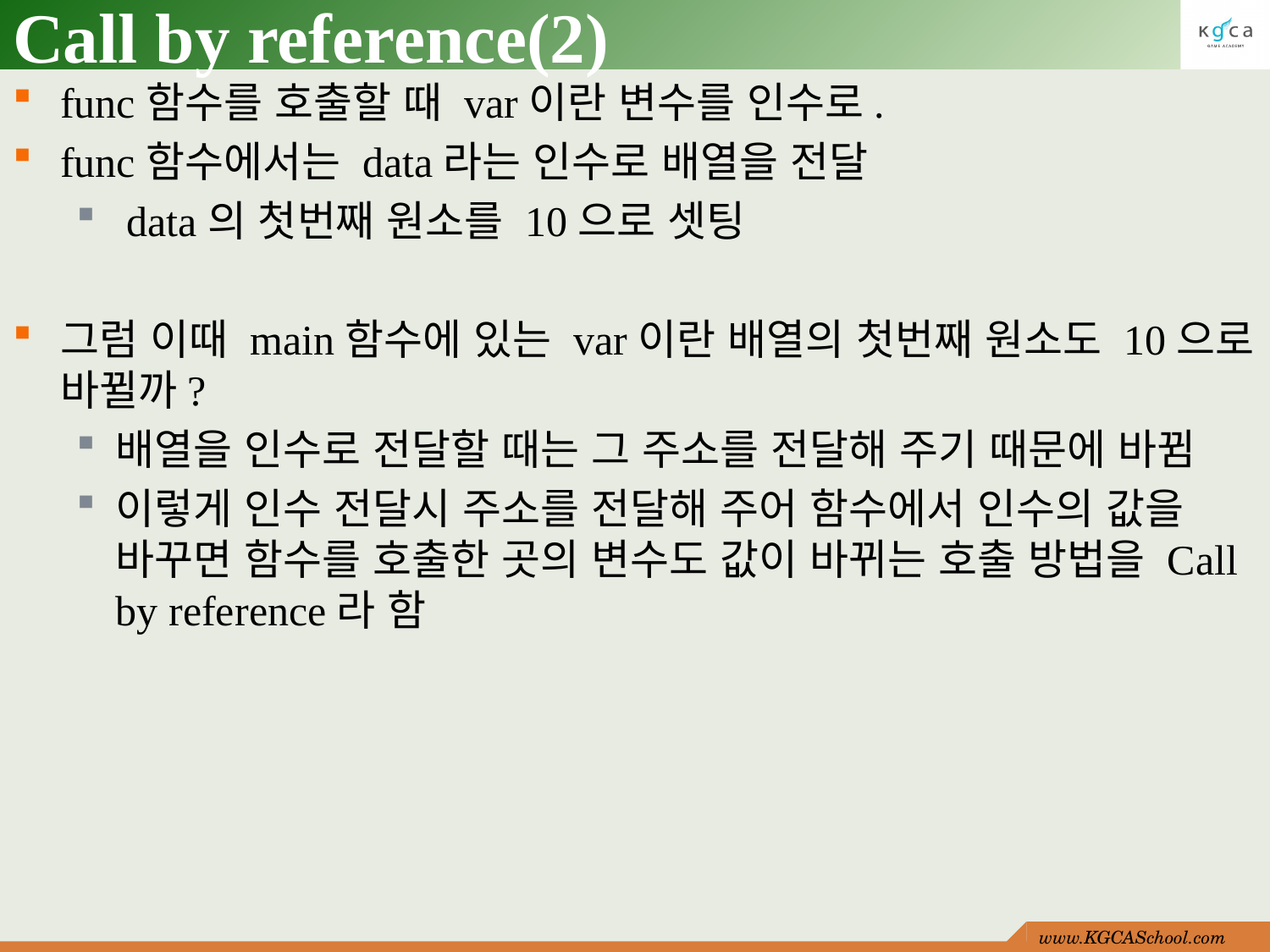

# Call by reference(2)
func함수를 호출할 때 var이란 변수를 인수로.
func함수에서는 data라는 인수로 배열을 전달
 data의 첫번째 원소를 10으로 셋팅

그럼 이때 main함수에 있는 var이란 배열의 첫번째 원소도 10으로 바뀔까?
배열을 인수로 전달할 때는 그 주소를 전달해 주기 때문에 바뀜
이렇게 인수 전달시 주소를 전달해 주어 함수에서 인수의 값을 바꾸면 함수를 호출한 곳의 변수도 값이 바뀌는 호출 방법을 Call by reference라 함